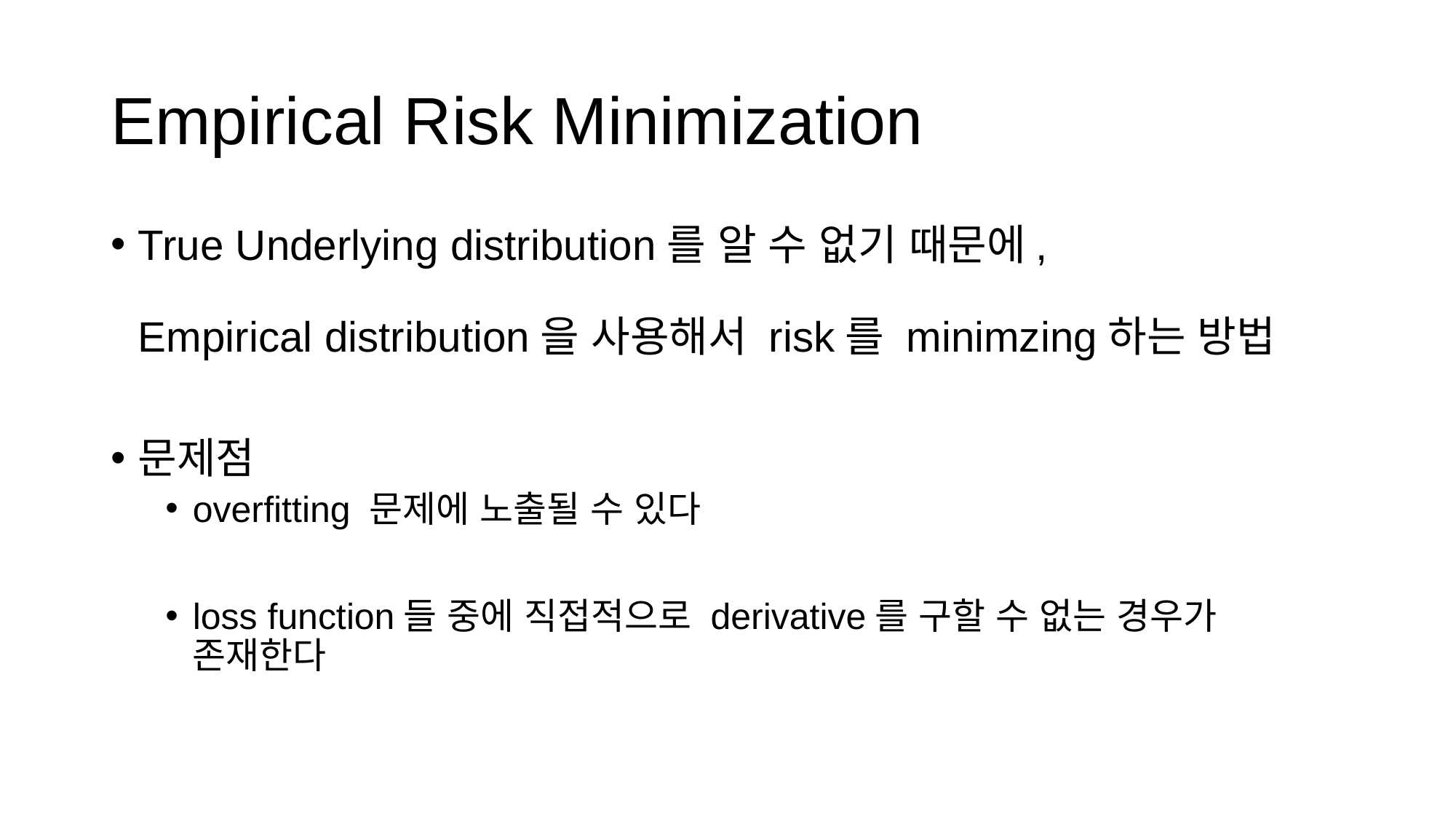

# Empirical Risk Minimization
True Underlying distribution를 알 수 없기 때문에,
Empirical distribution을 사용해서 risk를 minimzing하는 방법

문제점
overfitting 문제에 노출될 수 있다

loss function들 중에 직접적으로 derivative를 구할 수 없는 경우가 존재한다